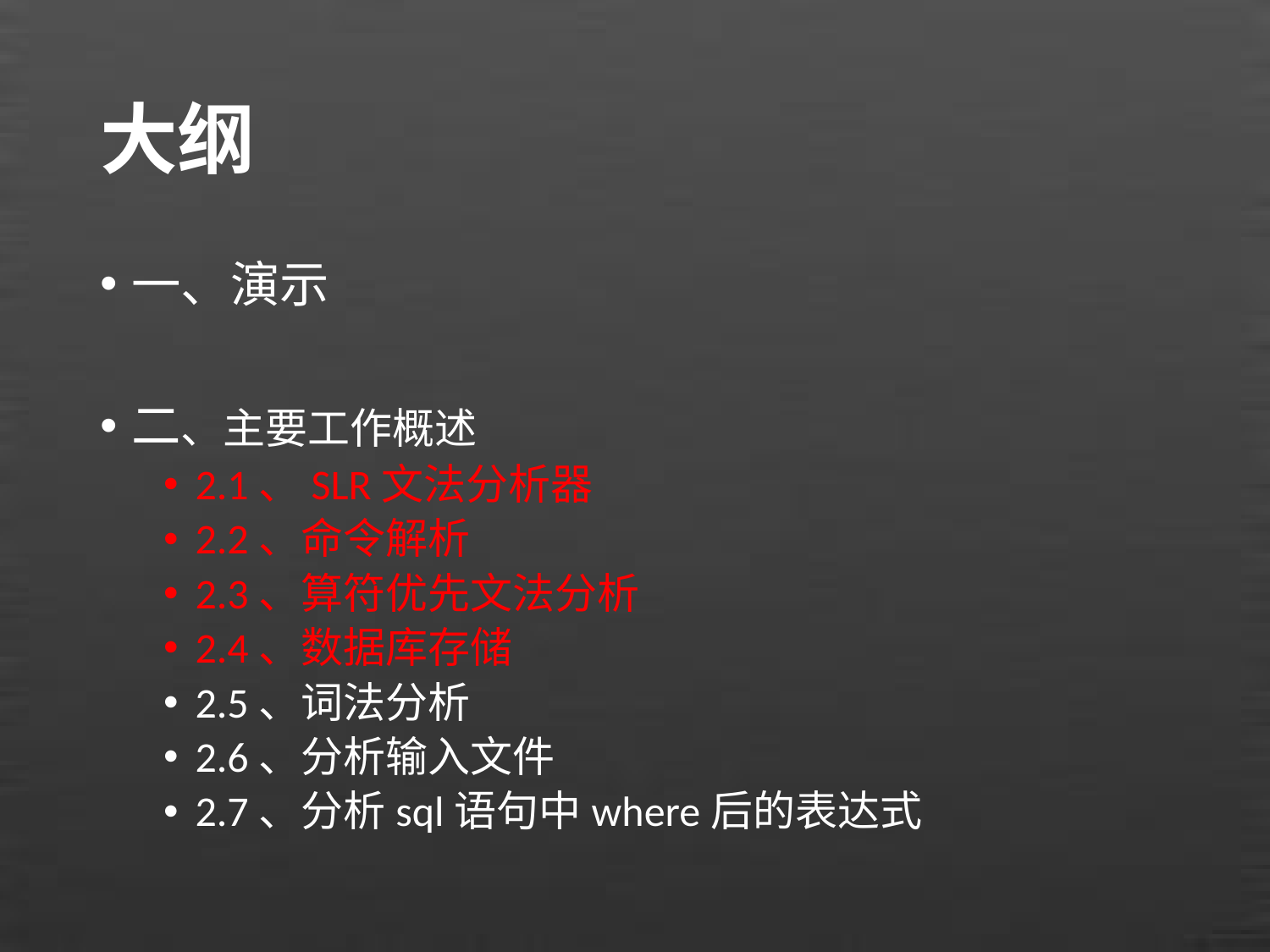

# 大纲
一、演示

二、主要工作概述
2.1、SLR文法分析器
2.2、命令解析
2.3、算符优先文法分析
2.4、数据库存储
2.5、词法分析
2.6、分析输入文件
2.7、分析sql语句中where后的表达式